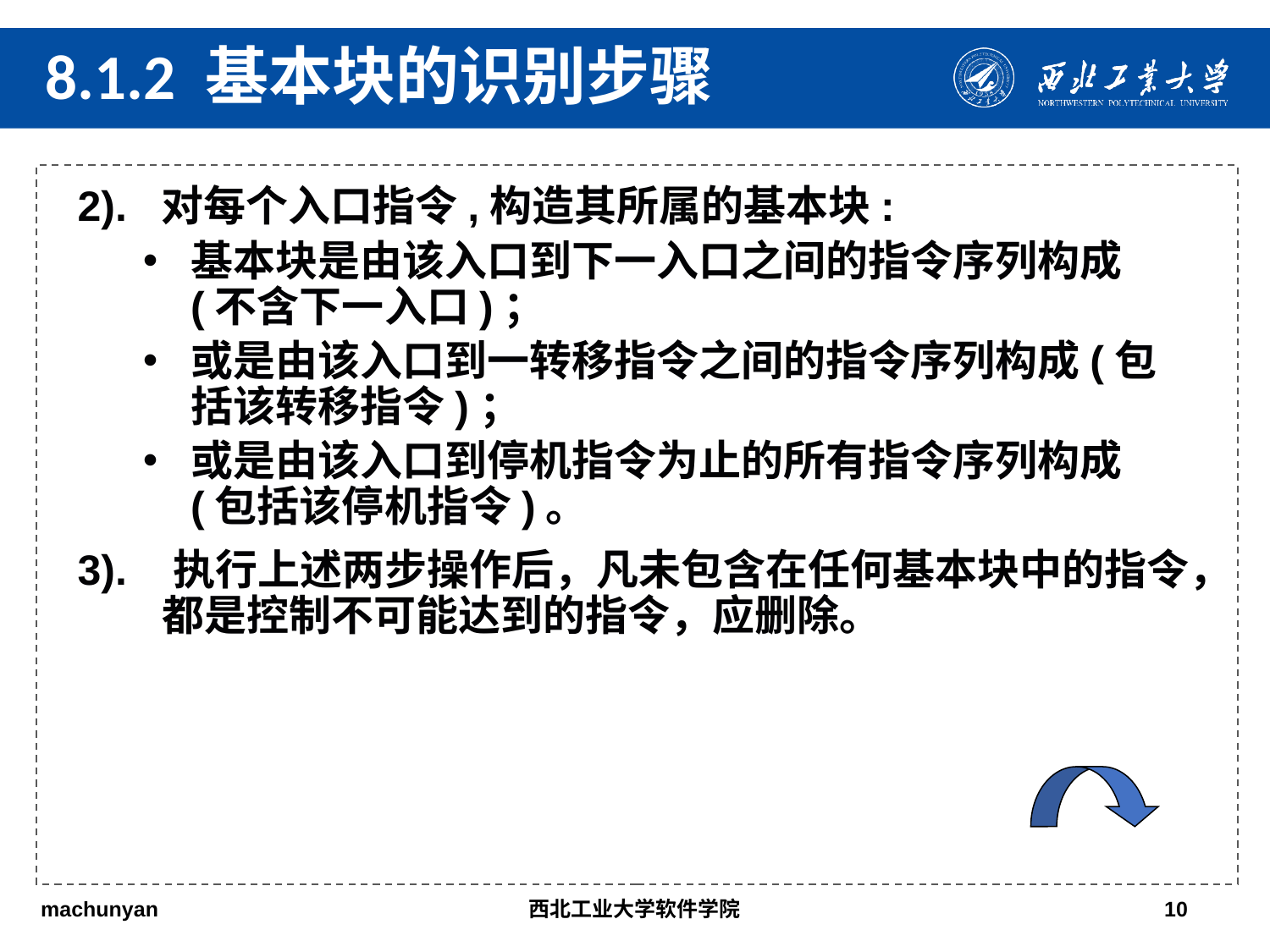

8.1.2 基本块的识别步骤
2).  对每个入口指令,构造其所属的基本块:
基本块是由该入口到下一入口之间的指令序列构成(不含下一入口)；
或是由该入口到一转移指令之间的指令序列构成(包括该转移指令)；
或是由该入口到停机指令为止的所有指令序列构成(包括该停机指令)。
3).   执行上述两步操作后，凡未包含在任何基本块中的指令，都是控制不可能达到的指令，应删除。